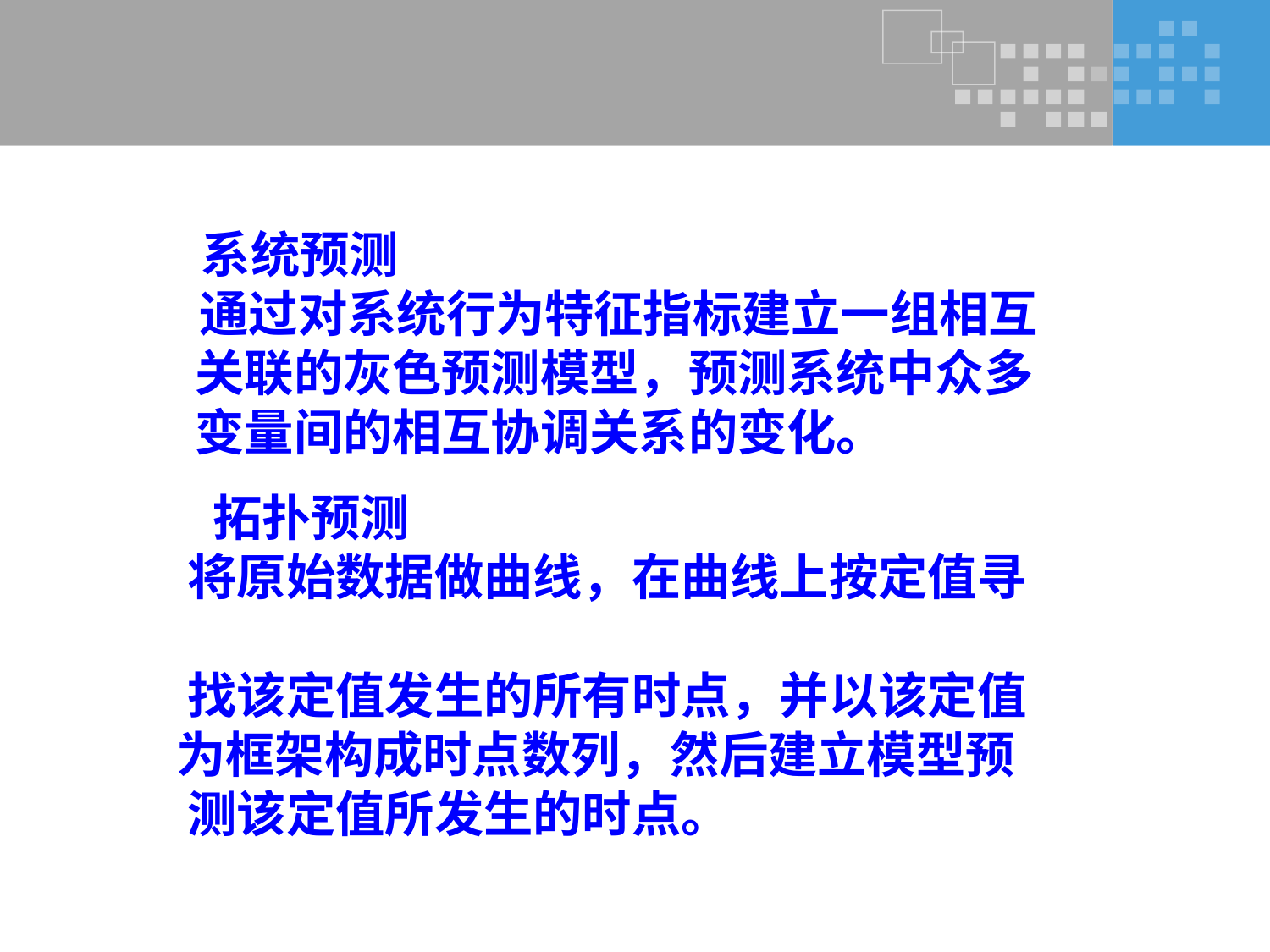

系统预测
   通过对系统行为特征指标建立一组相互
  关联的灰色预测模型，预测系统中众多
  变量间的相互协调关系的变化。
  拓扑预测
       将原始数据做曲线，在曲线上按定值寻
       找该定值发生的所有时点，并以该定值
      为框架构成时点数列，然后建立模型预
       测该定值所发生的时点。